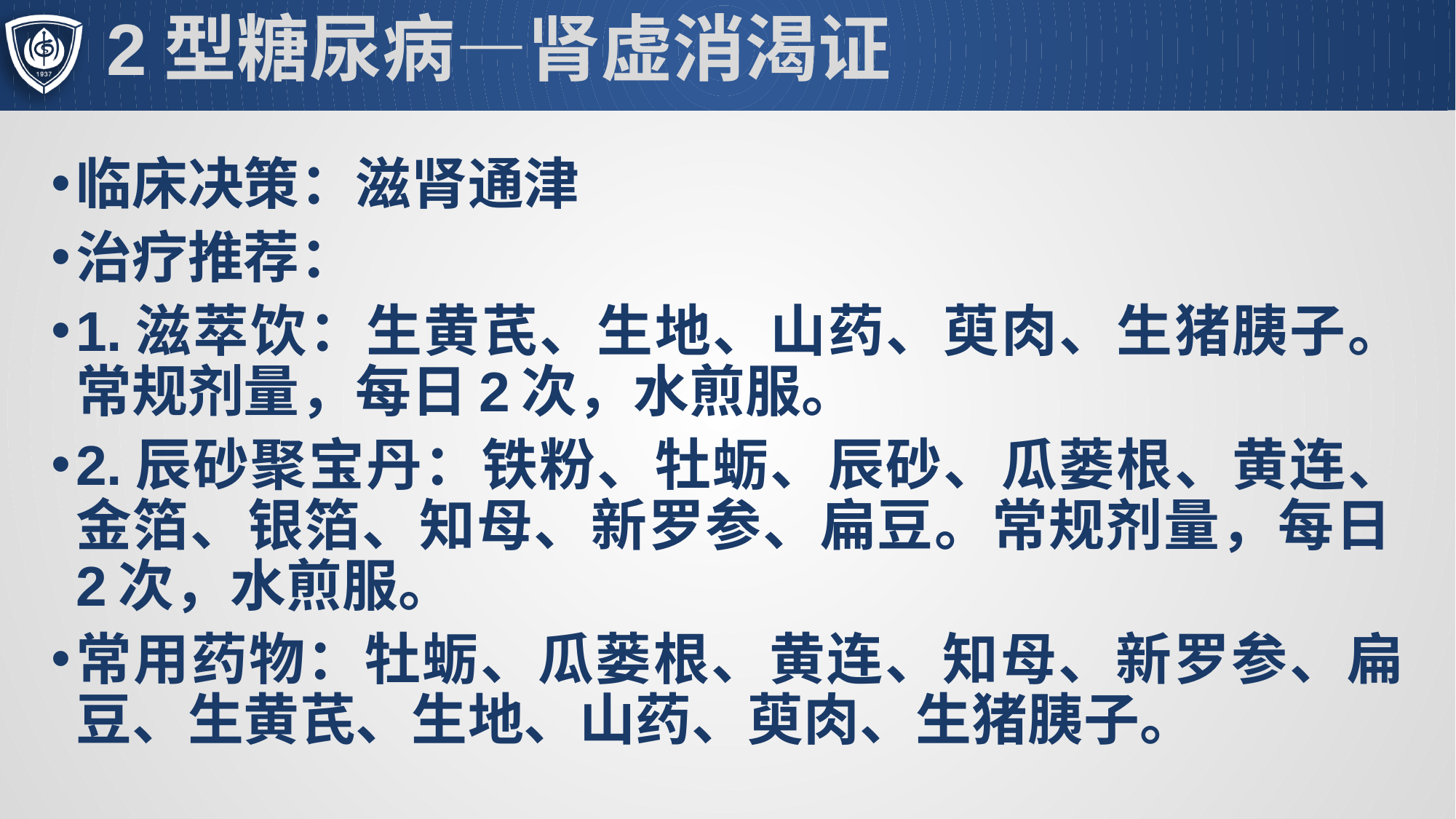

# 2型糖尿病—肾虚消渴证
临床决策：滋肾通津
治疗推荐：
1.滋萃饮：生黄芪、生地、山药、萸肉、生猪胰子。常规剂量，每日2次，水煎服。
2.辰砂聚宝丹：铁粉、牡蛎、辰砂、瓜蒌根、黄连、金箔、银箔、知母、新罗参、扁豆。常规剂量，每日2次，水煎服。
常用药物：牡蛎、瓜蒌根、黄连、知母、新罗参、扁豆、生黄芪、生地、山药、萸肉、生猪胰子。